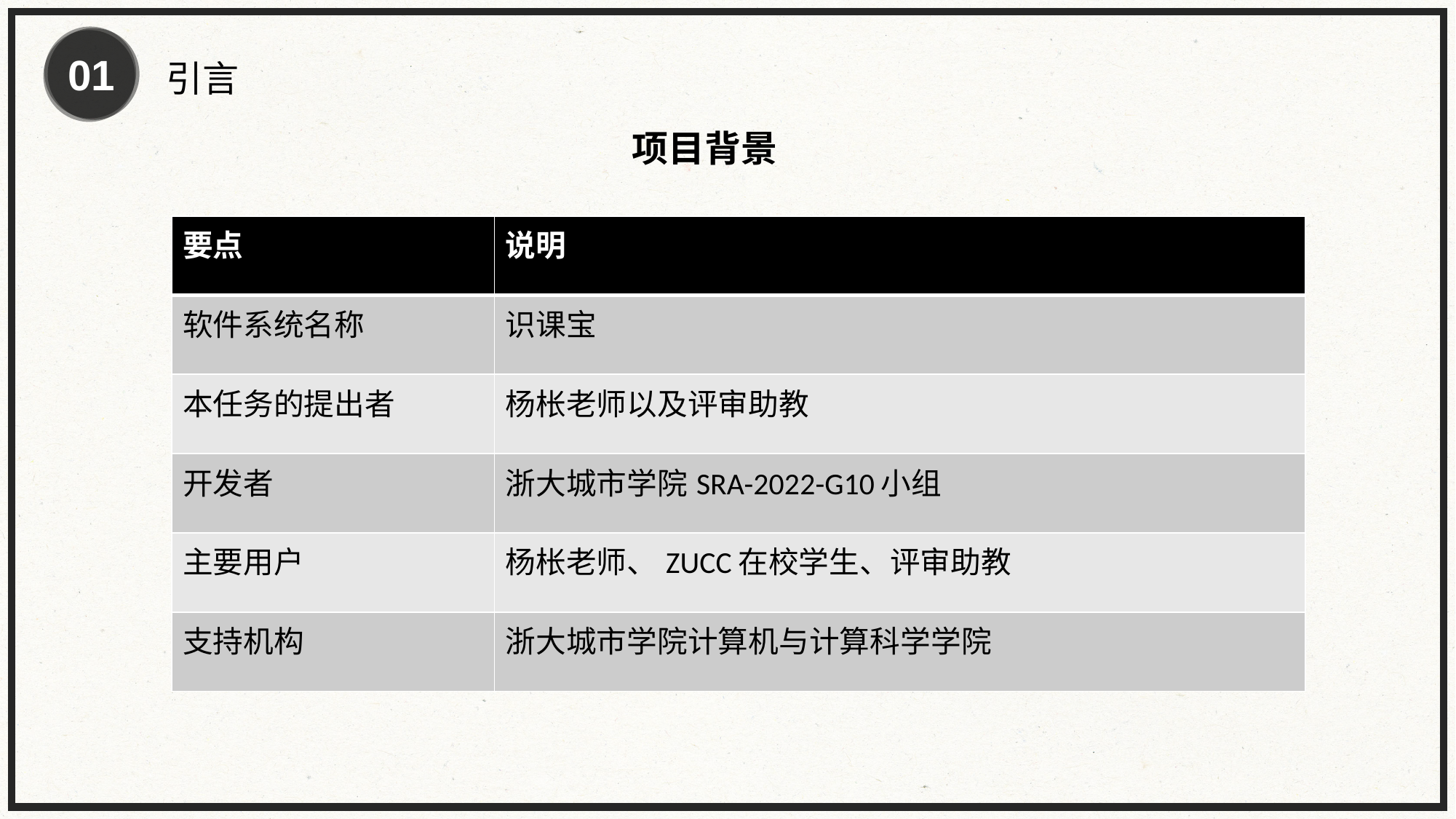

01
引言
项目背景
| 要点 | 说明 |
| --- | --- |
| 软件系统名称 | 识课宝 |
| 本任务的提出者 | 杨枨老师以及评审助教 |
| 开发者 | 浙大城市学院SRA-2022-G10小组 |
| 主要用户 | 杨枨老师、ZUCC在校学生、评审助教 |
| 支持机构 | 浙大城市学院计算机与计算科学学院 |